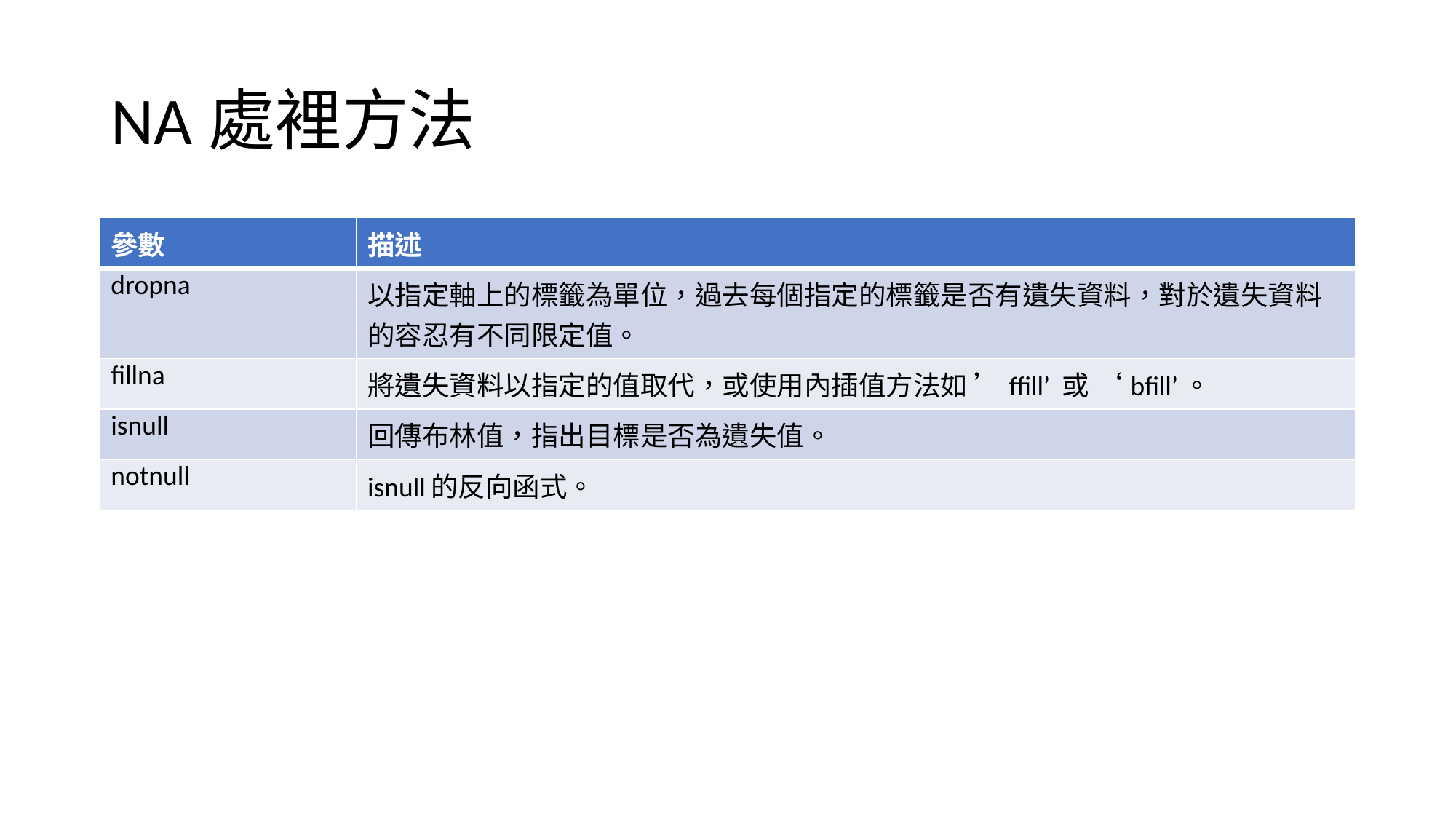

# NA處裡方法
| 參數 | 描述 |
| --- | --- |
| dropna | 以指定軸上的標籤為單位，過去每個指定的標籤是否有遺失資料，對於遺失資料的容忍有不同限定值。 |
| fillna | 將遺失資料以指定的值取代，或使用內插值方法如 ’ffill’ 或 ‘bfill’。 |
| isnull | 回傳布林值，指出目標是否為遺失值。 |
| notnull | isnull的反向函式。 |